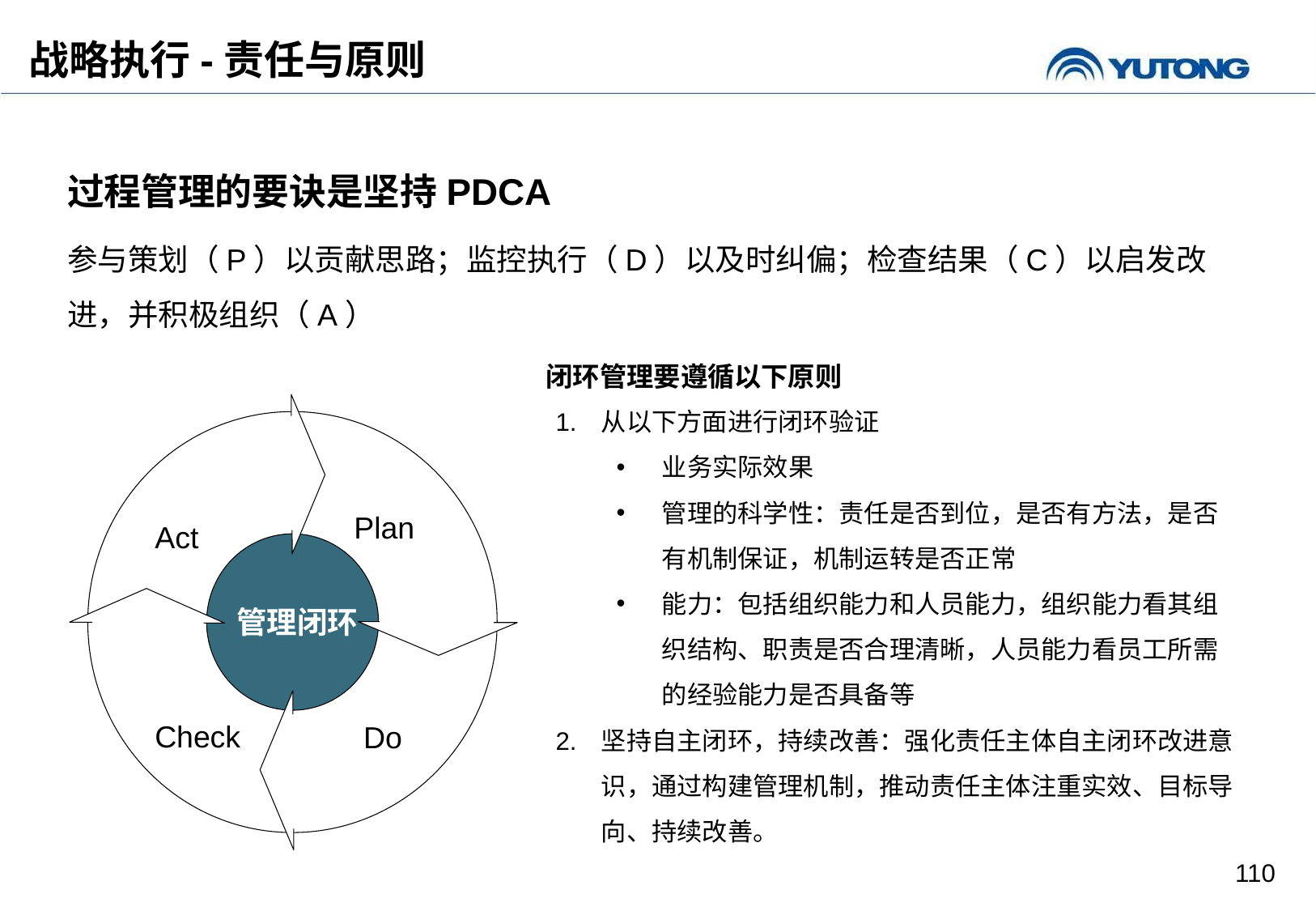

战略执行-责任与原则
过程管理的要诀是坚持PDCA

参与策划（P）以贡献思路；监控执行（D）以及时纠偏；检查结果（C）以启发改进，并积极组织（A）
闭环管理要遵循以下原则
从以下方面进行闭环验证
业务实际效果
管理的科学性：责任是否到位，是否有方法，是否有机制保证，机制运转是否正常
能力：包括组织能力和人员能力，组织能力看其组织结构、职责是否合理清晰，人员能力看员工所需的经验能力是否具备等
坚持自主闭环，持续改善：强化责任主体自主闭环改进意识，通过构建管理机制，推动责任主体注重实效、目标导向、持续改善。

Plan
Act

管理闭环

Check
Do
110